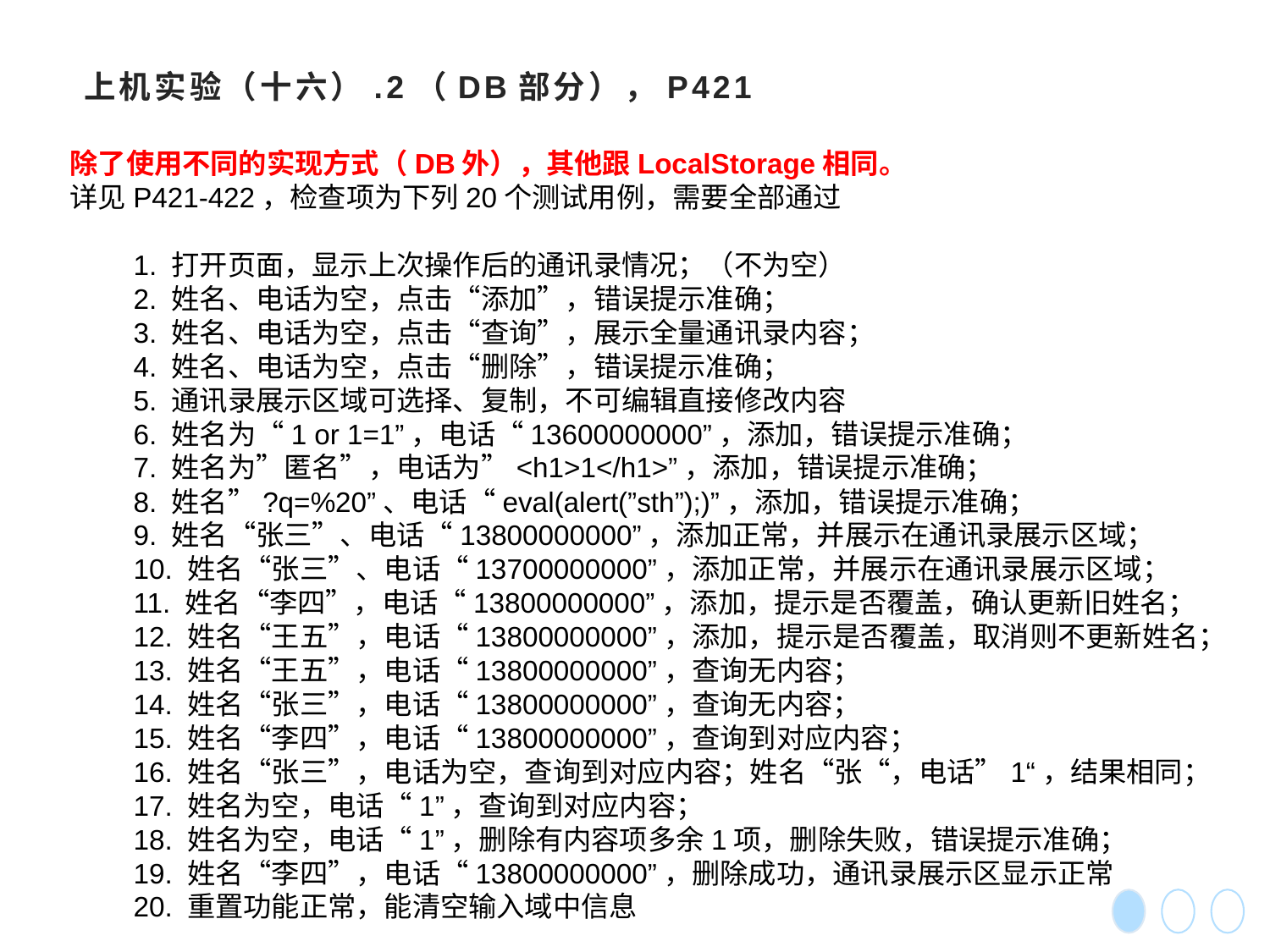

# 上机实验（十六）.2（DB部分），P421
除了使用不同的实现方式（DB外），其他跟LocalStorage相同。
详见P421-422，检查项为下列20个测试用例，需要全部通过

1. 打开页面，显示上次操作后的通讯录情况；（不为空）
2. 姓名、电话为空，点击“添加”，错误提示准确；
3. 姓名、电话为空，点击“查询”，展示全量通讯录内容；
4. 姓名、电话为空，点击“删除”，错误提示准确；
5. 通讯录展示区域可选择、复制，不可编辑直接修改内容
6. 姓名为“1 or 1=1”，电话“13600000000”，添加，错误提示准确；
7. 姓名为”匿名”，电话为”<h1>1</h1>”，添加，错误提示准确；
8. 姓名”?q=%20”、电话“eval(alert(”sth”);)”，添加，错误提示准确；
9. 姓名“张三”、电话“13800000000”，添加正常，并展示在通讯录展示区域；
10. 姓名“张三”、电话“13700000000”，添加正常，并展示在通讯录展示区域；
11. 姓名“李四”，电话“13800000000”，添加，提示是否覆盖，确认更新旧姓名；
12. 姓名“王五”，电话“13800000000”，添加，提示是否覆盖，取消则不更新姓名；
13. 姓名“王五”，电话“13800000000”，查询无内容；
14. 姓名“张三”，电话“13800000000”，查询无内容；
15. 姓名“李四”，电话“13800000000”，查询到对应内容；
16. 姓名“张三”，电话为空，查询到对应内容；姓名“张“，电话”1“，结果相同；
17. 姓名为空，电话“1”，查询到对应内容；
18. 姓名为空，电话“1”，删除有内容项多余1项，删除失败，错误提示准确；
19. 姓名“李四”，电话“13800000000”，删除成功，通讯录展示区显示正常
20. 重置功能正常，能清空输入域中信息